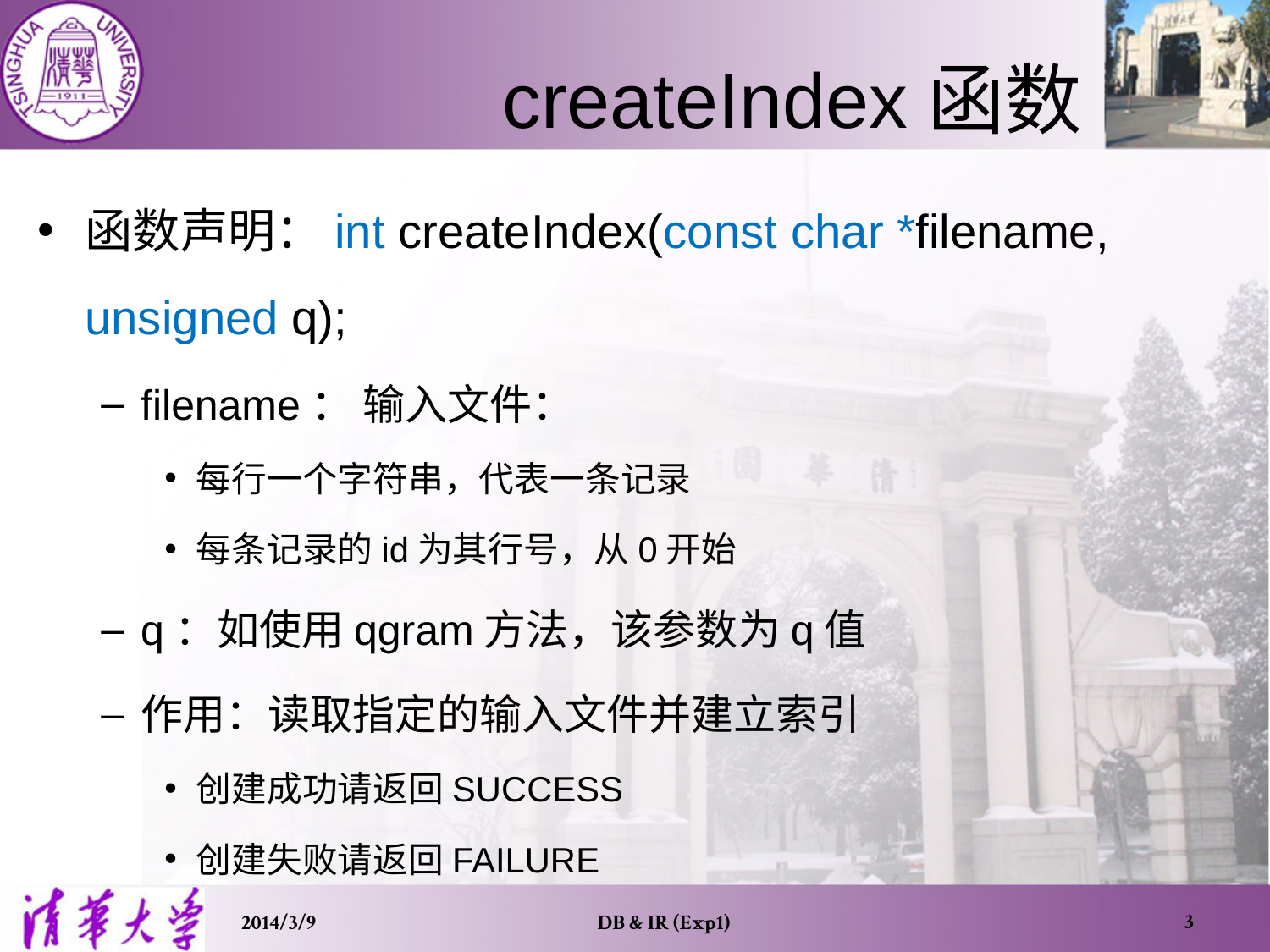

# createIndex函数
函数声明：int createIndex(const char *filename, unsigned q);
filename： 输入文件：
每行一个字符串，代表一条记录
每条记录的id为其行号，从0开始
q：如使用qgram方法，该参数为q值
作用：读取指定的输入文件并建立索引
创建成功请返回SUCCESS
创建失败请返回FAILURE

2014/3/9
DB & IR (Exp1)
3